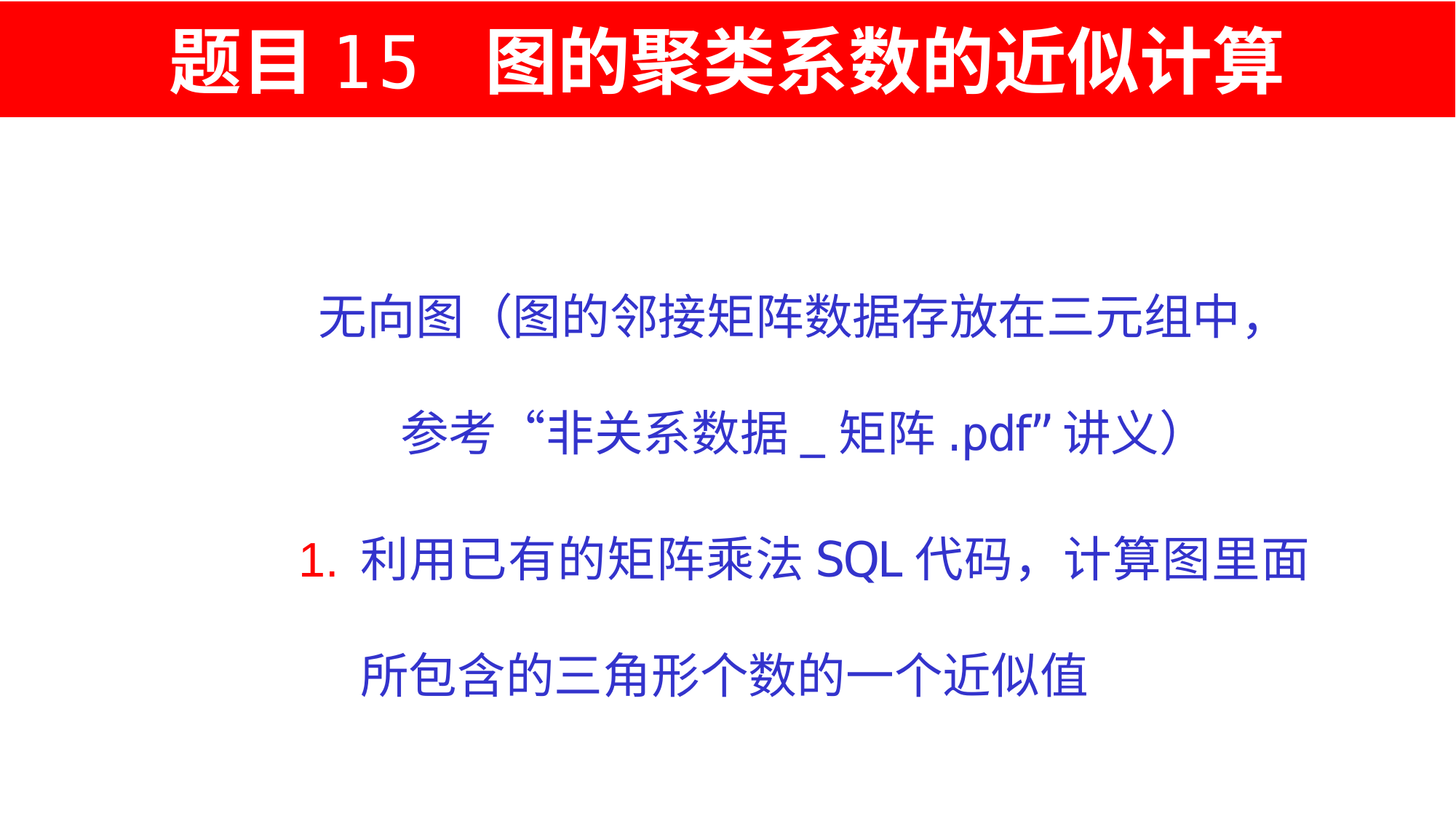

# 题目15  图的聚类系数的近似计算
无向图（图的邻接矩阵数据存放在三元组中，参考“非关系数据_矩阵.pdf”讲义）
利用已有的矩阵乘法SQL代码，计算图里面所包含的三角形个数的一个近似值